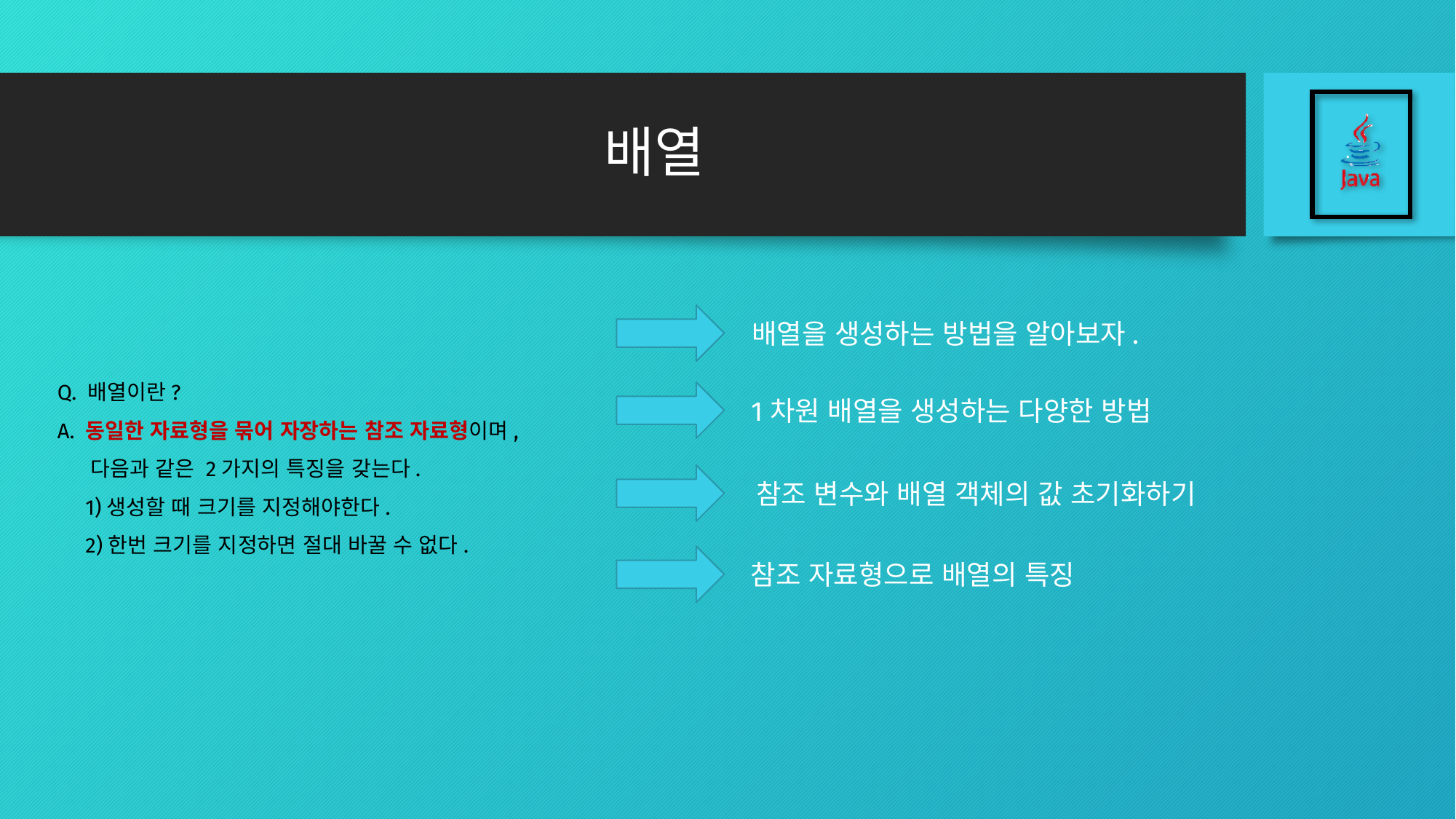

# 배열

배열을 생성하는 방법을 알아보자.
Q. 배열이란?
A. 동일한 자료형을 묶어 자장하는 참조 자료형이며,
     다음과 같은 2가지의 특징을 갖는다.
     1)생성할 때 크기를 지정해야한다.
     2)한번 크기를 지정하면 절대 바꿀 수 없다.

1차원 배열을 생성하는 다양한 방법

참조 변수와 배열 객체의 값 초기화하기

참조 자료형으로 배열의 특징